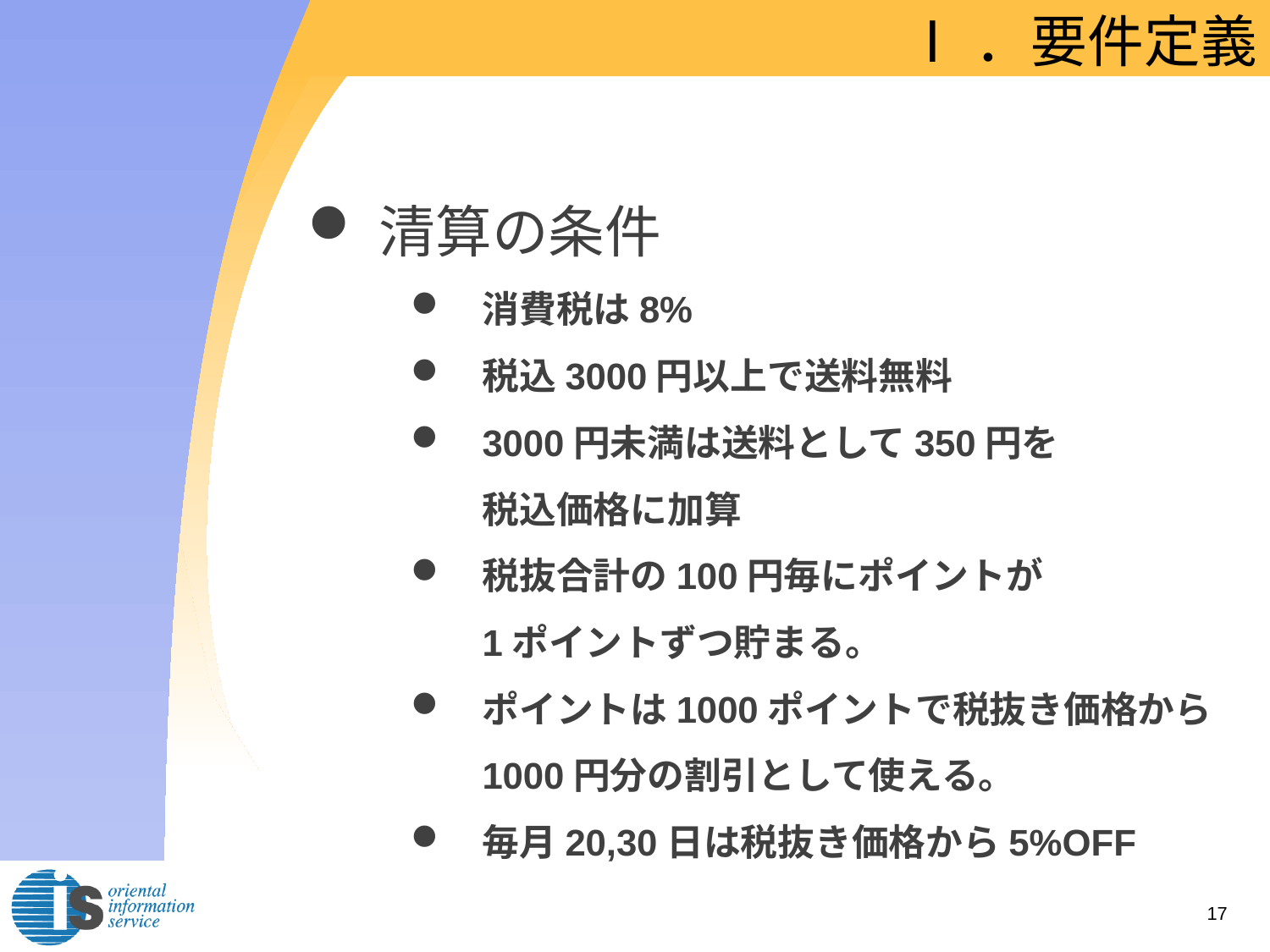

# Ⅰ．要件定義
清算の条件
消費税は8%
税込3000円以上で送料無料
3000円未満は送料として350円を
税込価格に加算
税抜合計の100円毎にポイントが
1ポイントずつ貯まる。
ポイントは1000ポイントで税抜き価格から1000円分の割引として使える。
毎月20,30日は税抜き価格から5%OFF
17